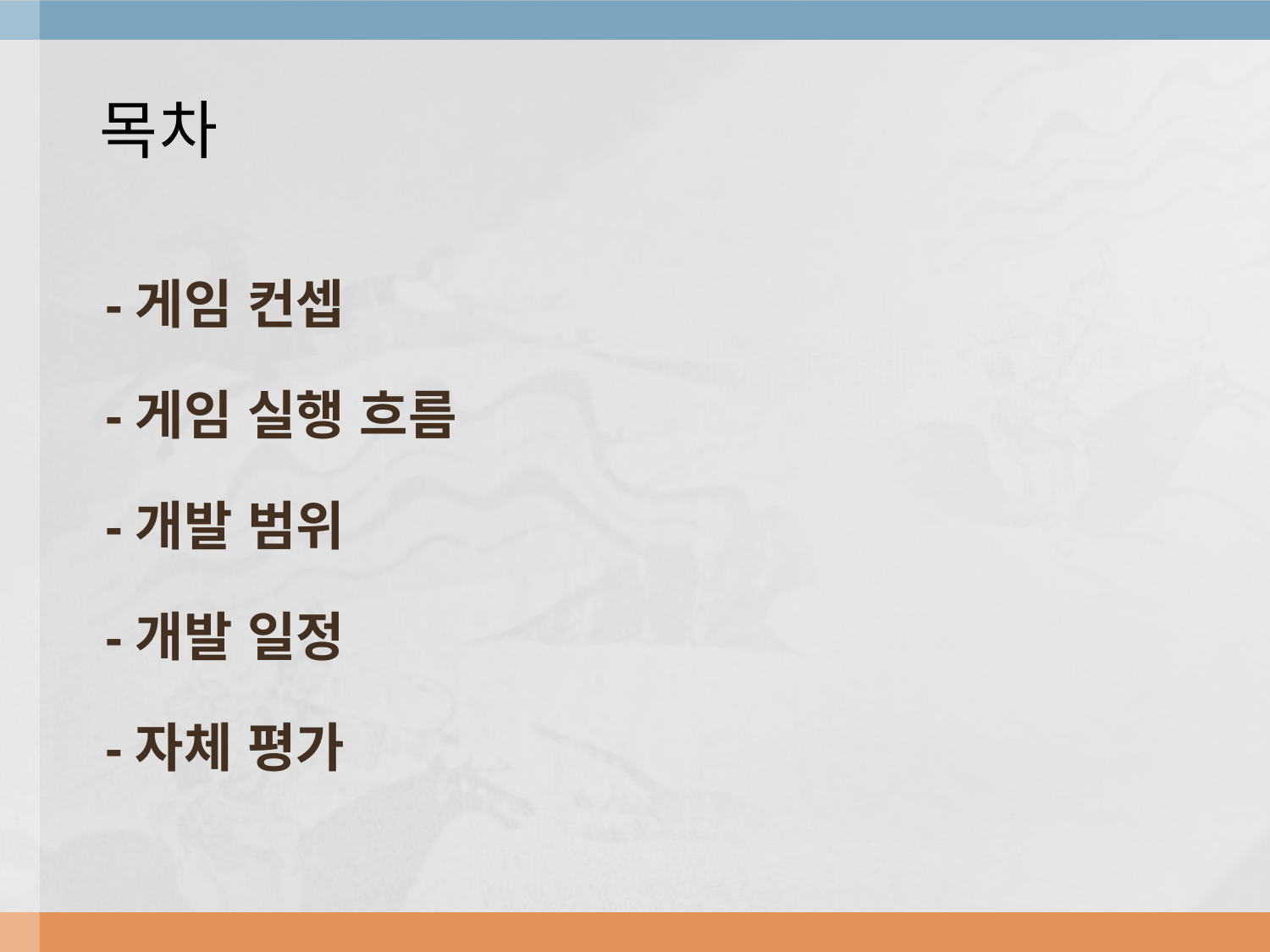

# 목차

  -게임 컨셉

  -게임 실행 흐름

  -개발 범위

  -개발 일정

  -자체 평가